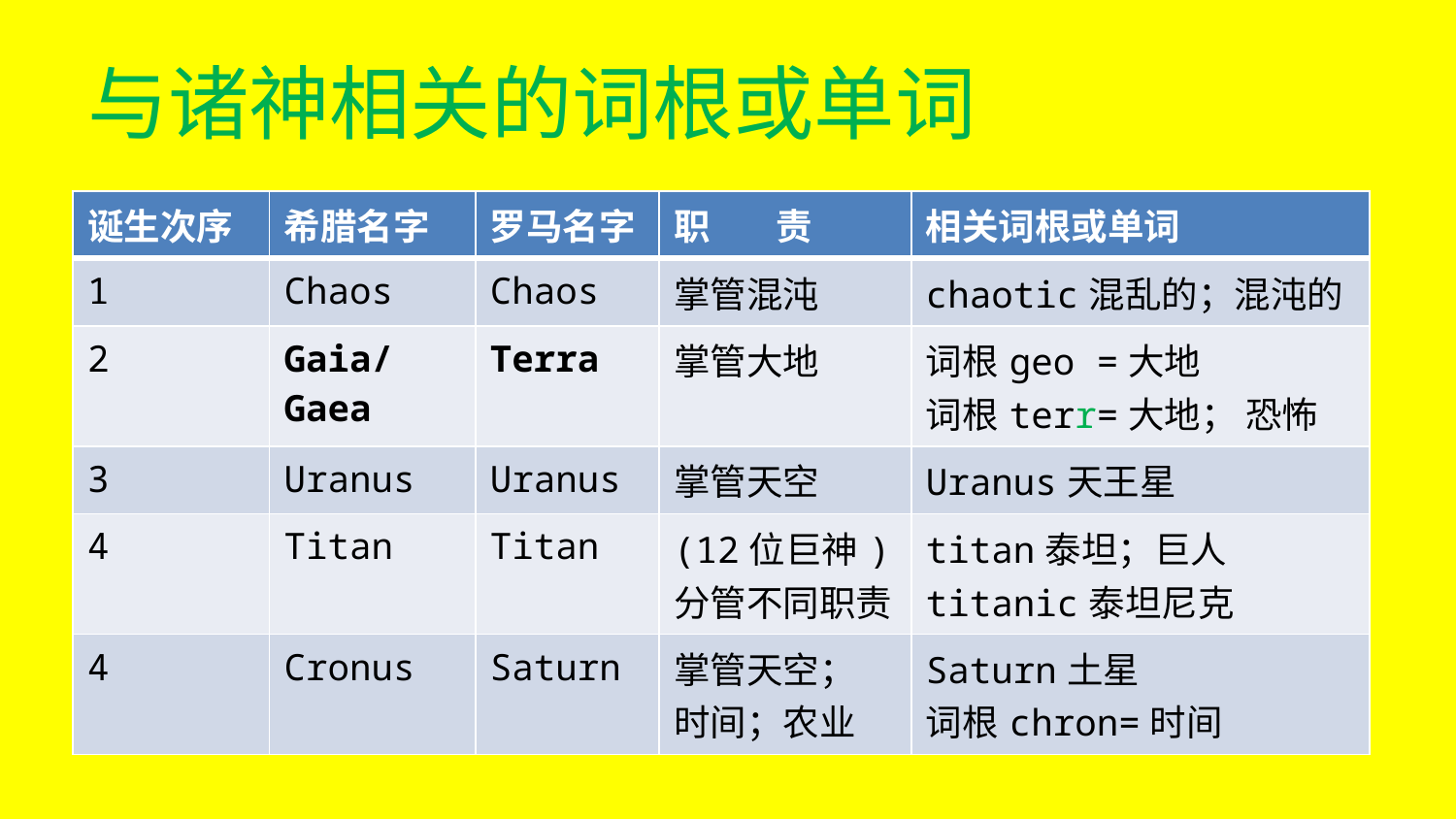

# 与诸神相关的词根或单词
| 诞生次序 | 希腊名字 | 罗马名字 | 职 责 | 相关词根或单词 |
| --- | --- | --- | --- | --- |
| 1 | Chaos | Chaos | 掌管混沌 | chaotic混乱的；混沌的 |
| 2 | Gaia/Gaea | Terra | 掌管大地 | 词根geo =大地 词根terr=大地； 恐怖 |
| 3 | Uranus | Uranus | 掌管天空 | Uranus天王星 |
| 4 | Titan | Titan | (12位巨神) 分管不同职责 | titan泰坦；巨人 titanic泰坦尼克 |
| 4 | Cronus | Saturn | 掌管天空； 时间；农业 | Saturn土星 词根chron=时间 |